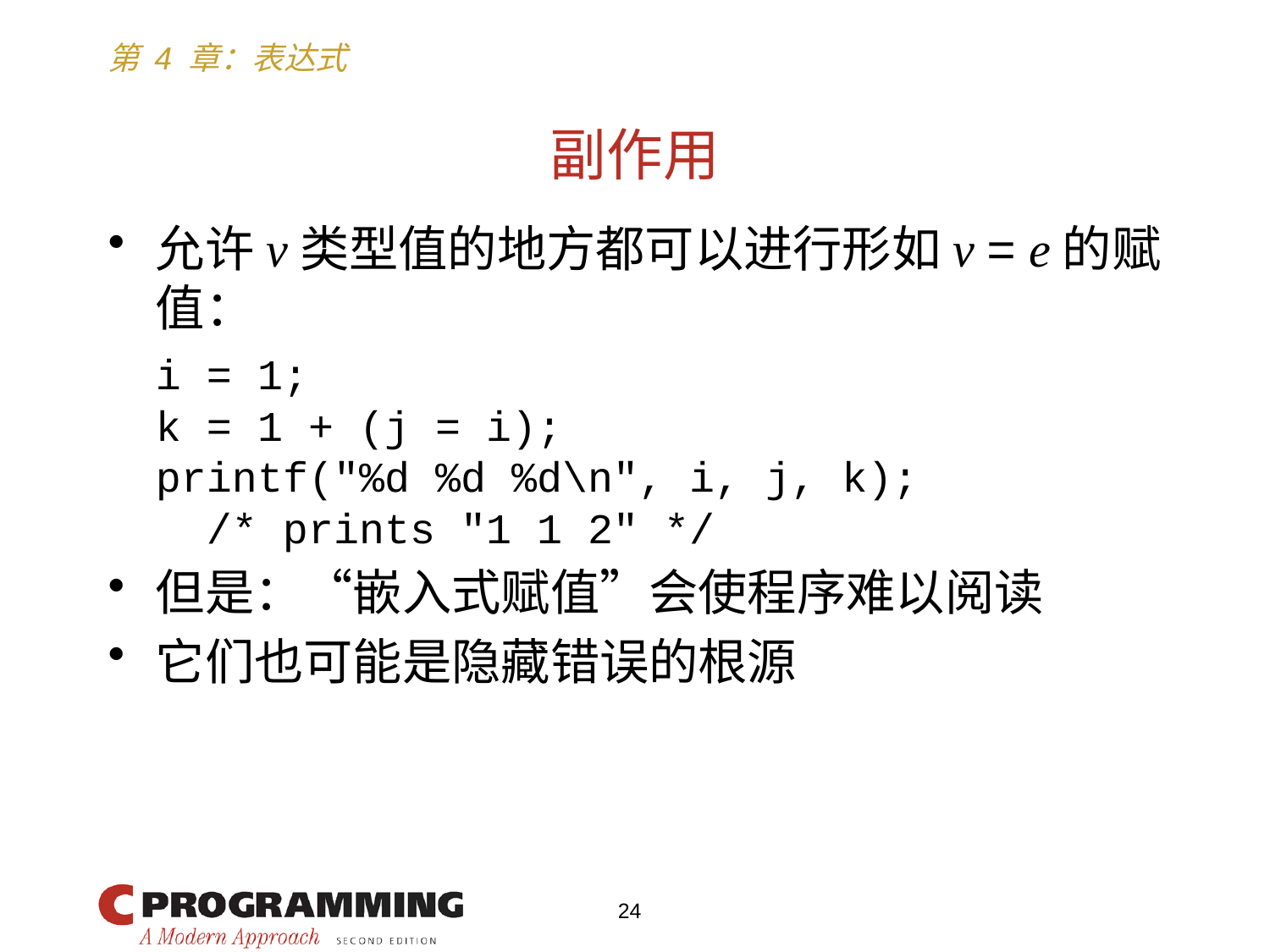

# 副作用
允许v类型值的地方都可以进行形如v = e的赋值：
	i = 1;
	k = 1 + (j = i);
	printf("%d %d %d\n", i, j, k);
	  /* prints "1 1 2" */
但是：“嵌入式赋值”会使程序难以阅读
它们也可能是隐藏错误的根源

24